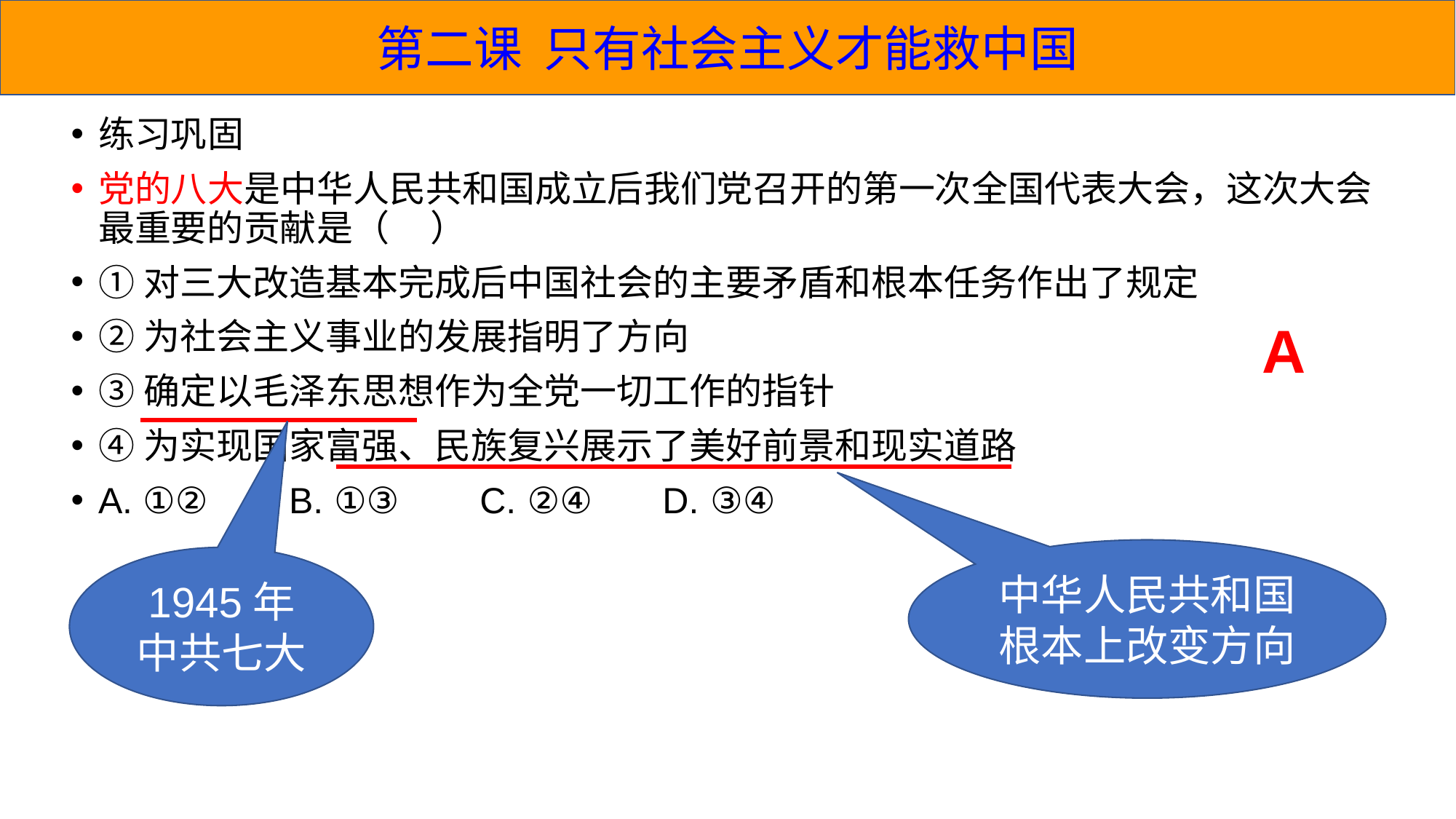

第二课  只有社会主义才能救中国
练习巩固
党的八大是中华人民共和国成立后我们党召开的第一次全国代表大会，这次大会最重要的贡献是（     ）
①对三大改造基本完成后中国社会的主要矛盾和根本任务作出了规定
②为社会主义事业的发展指明了方向
③确定以毛泽东思想作为全党一切工作的指针
④为实现国家富强、民族复兴展示了美好前景和现实道路
A. ①②        B. ①③        C. ②④       D. ③④

A
中华人民共和国
根本上改变方向
1945年
中共七大